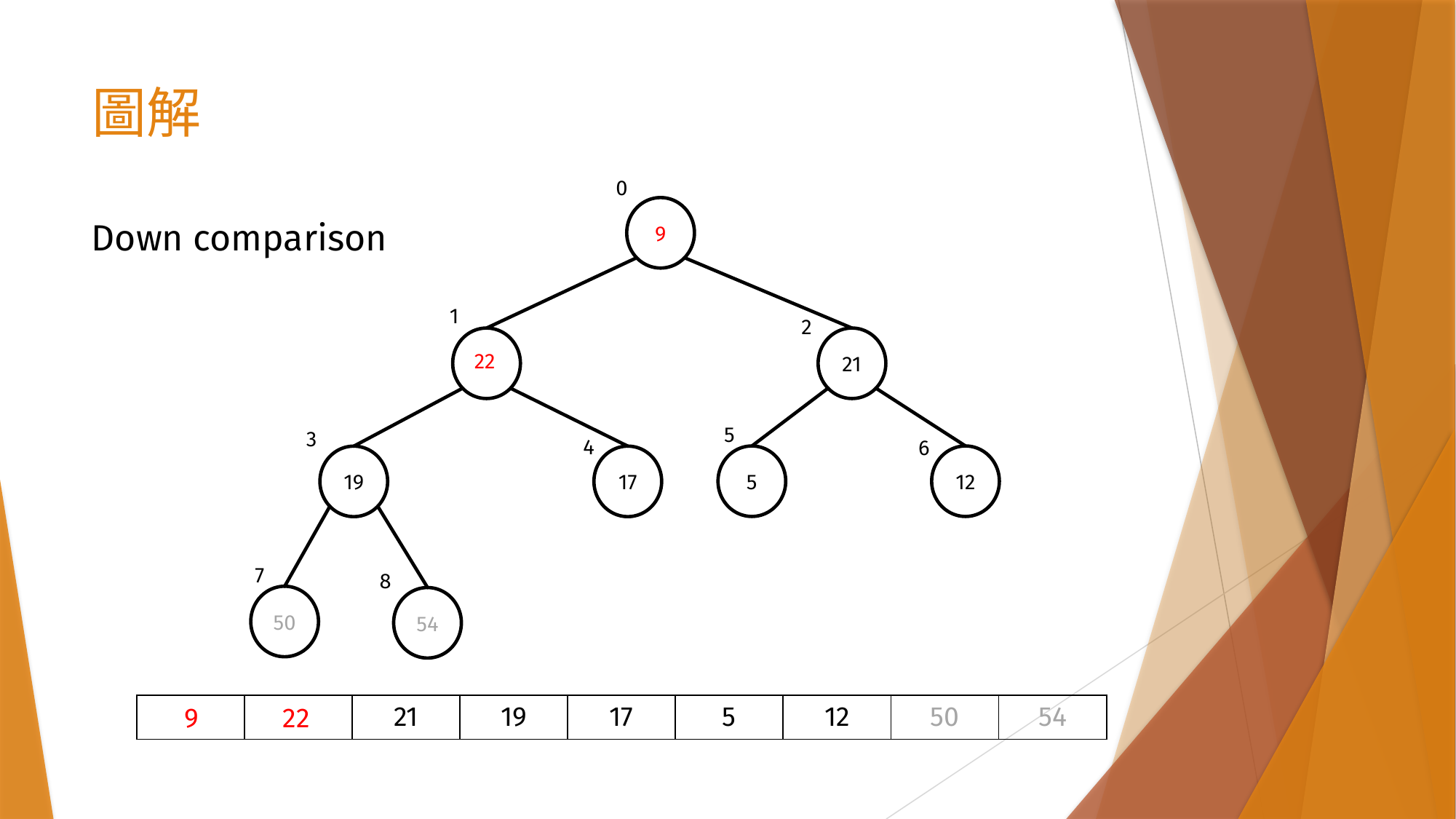

# 圖解
0

1
2

21
5
3
4
6
5
12
19
17
7
8
50
54
Down comparison
9
22
|  |  | 21 | 19 | 17 | 5 | 12 | 50 | 54 |
| --- | --- | --- | --- | --- | --- | --- | --- | --- |
9
22